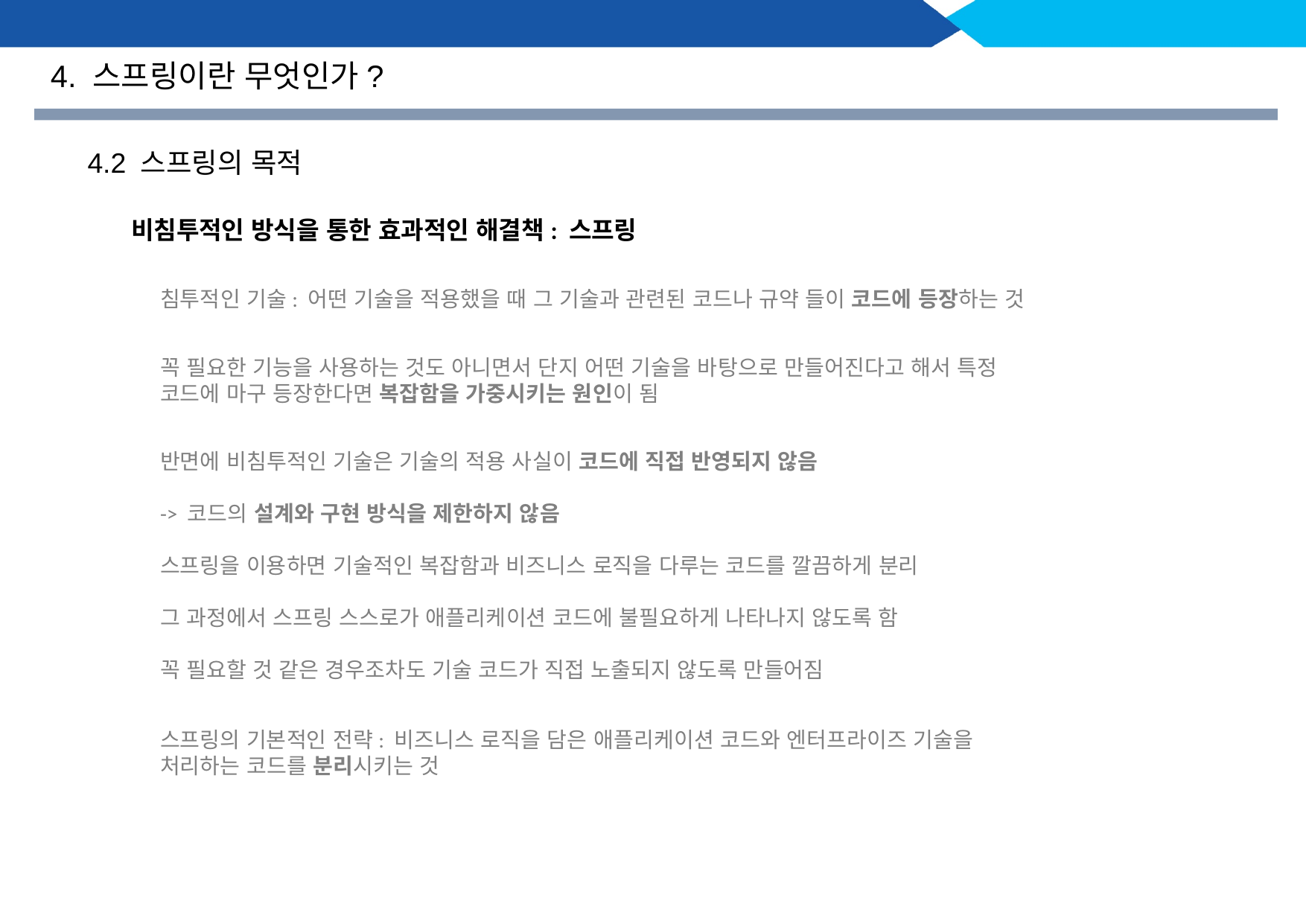

4. 스프링이란 무엇인가?
4.2 스프링의 목적
비침투적인 방식을 통한 효과적인 해결책: 스프링
침투적인 기술: 어떤 기술을 적용했을 때 그 기술과 관련된 코드나 규약 들이 코드에 등장하는 것
꼭 필요한 기능을 사용하는 것도 아니면서 단지 어떤 기술을 바탕으로 만들어진다고 해서 특정 코드에 마구 등장한다면 복잡함을 가중시키는 원인이 됨
반면에 비침투적인 기술은 기술의 적용 사실이 코드에 직접 반영되지 않음

-> 코드의 설계와 구현 방식을 제한하지 않음

스프링을 이용하면 기술적인 복잡함과 비즈니스 로직을 다루는 코드를 깔끔하게 분리

그 과정에서 스프링 스스로가 애플리케이션 코드에 불필요하게 나타나지 않도록 함

꼭 필요할 것 같은 경우조차도 기술 코드가 직접 노출되지 않도록 만들어짐
스프링의 기본적인 전략: 비즈니스 로직을 담은 애플리케이션 코드와 엔터프라이즈 기술을 처리하는 코드를 분리시키는 것